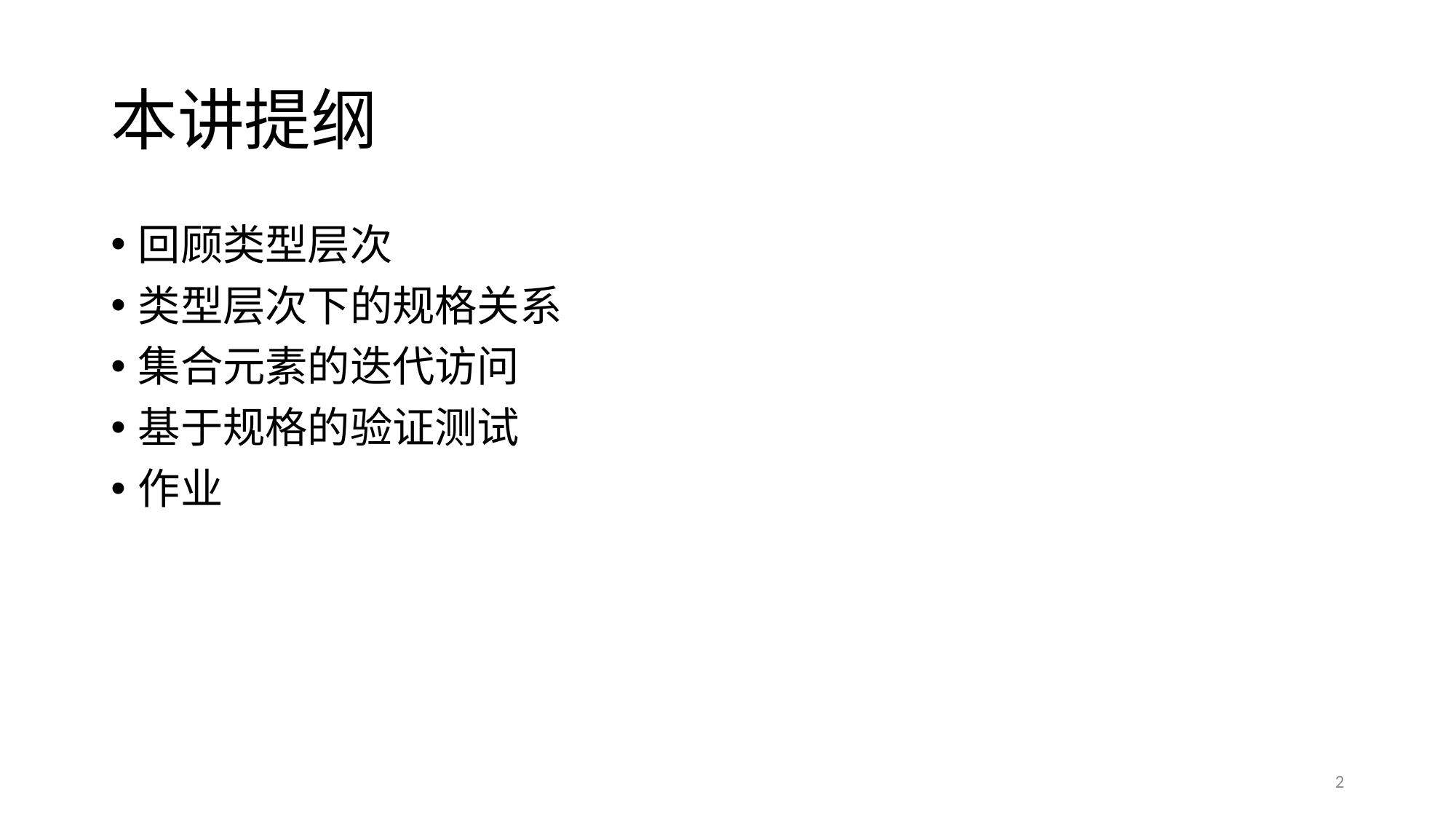

# 本讲提纲
回顾类型层次
类型层次下的规格关系
集合元素的迭代访问
基于规格的验证测试
作业
2